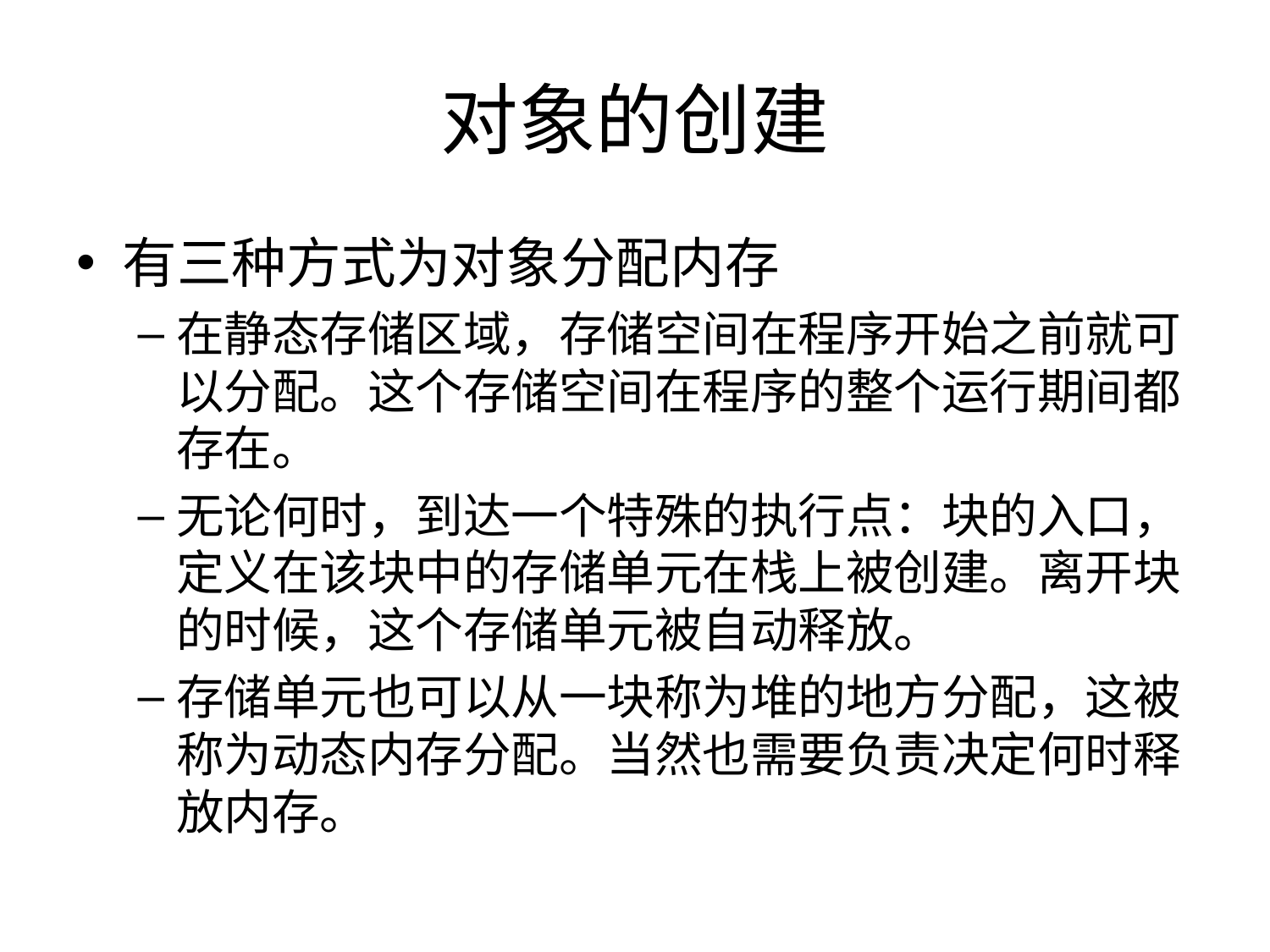

# 对象的创建
有三种方式为对象分配内存
在静态存储区域，存储空间在程序开始之前就可以分配。这个存储空间在程序的整个运行期间都存在。
无论何时，到达一个特殊的执行点：块的入口，定义在该块中的存储单元在栈上被创建。离开块的时候，这个存储单元被自动释放。
存储单元也可以从一块称为堆的地方分配，这被称为动态内存分配。当然也需要负责决定何时释放内存。